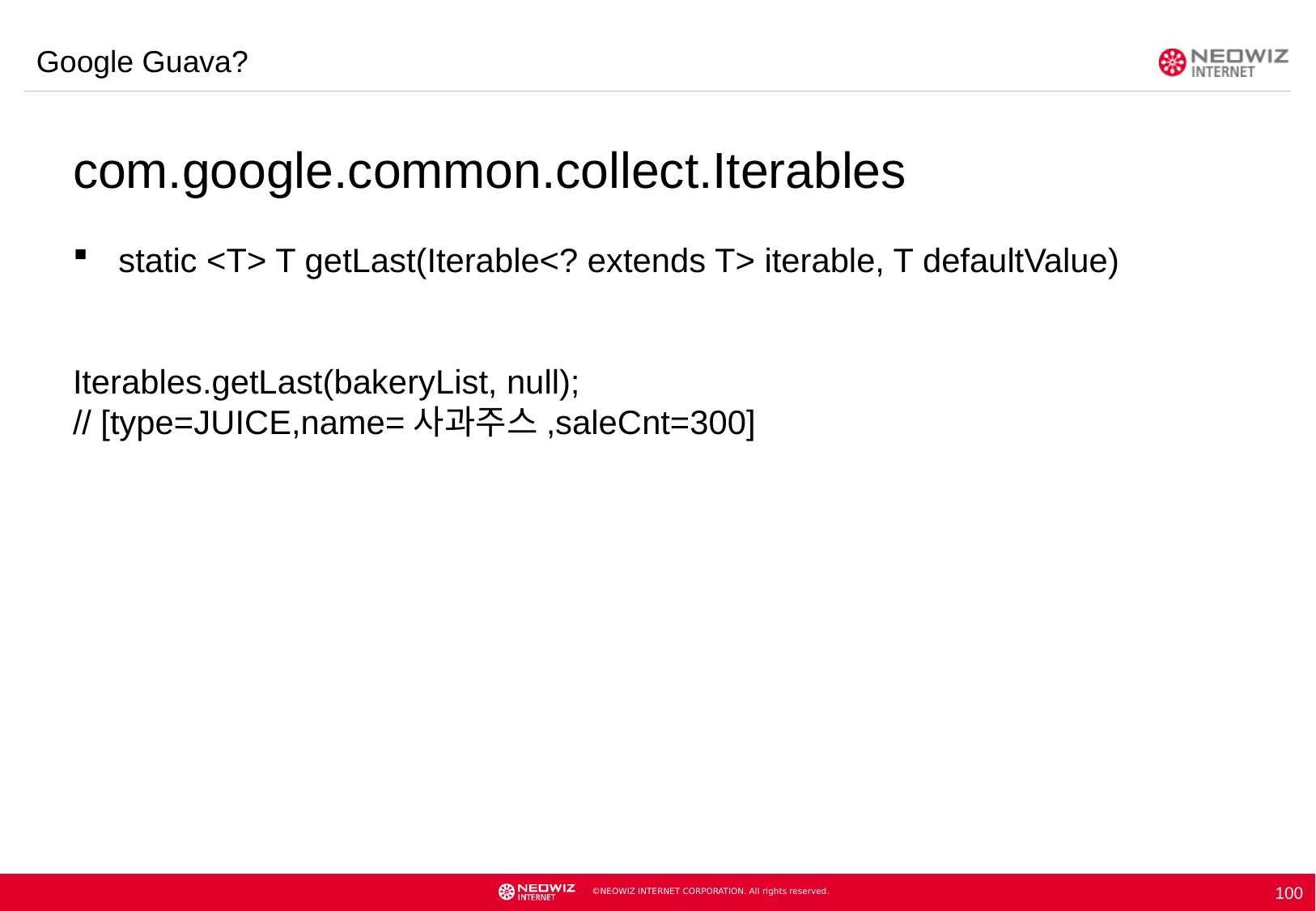

Google Guava?

com.google.common.collect.Iterables

static <T> T getLast(Iterable<? extends T> iterable, T defaultValue)

Iterables.getLast(bakeryList, null);
// [type=JUICE,name=사과주스,saleCnt=300]

100